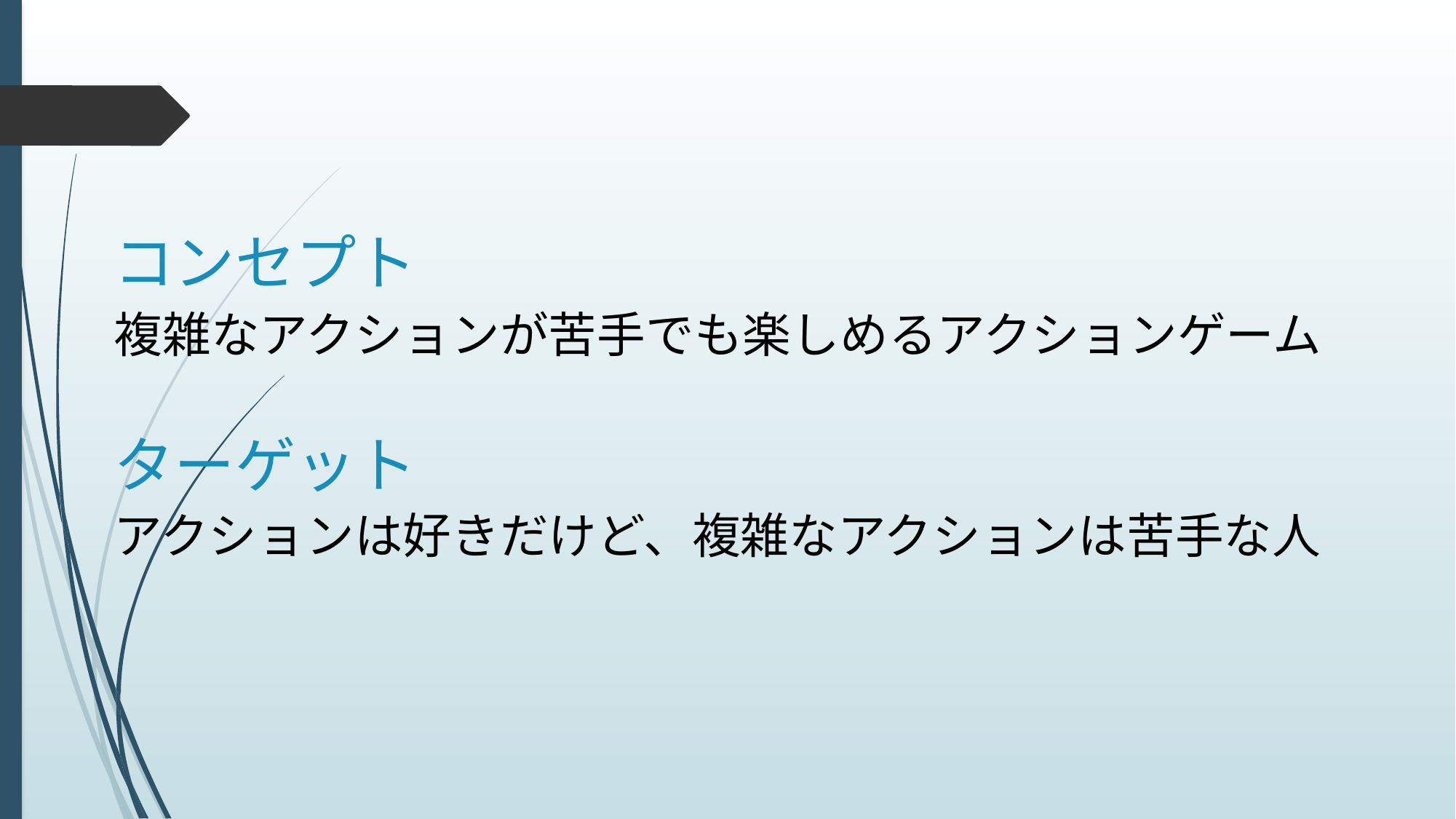

# コンセプト
複雑なアクションが苦手でも楽しめるアクションゲーム
ターゲット
アクションは好きだけど、複雑なアクションは苦手な人